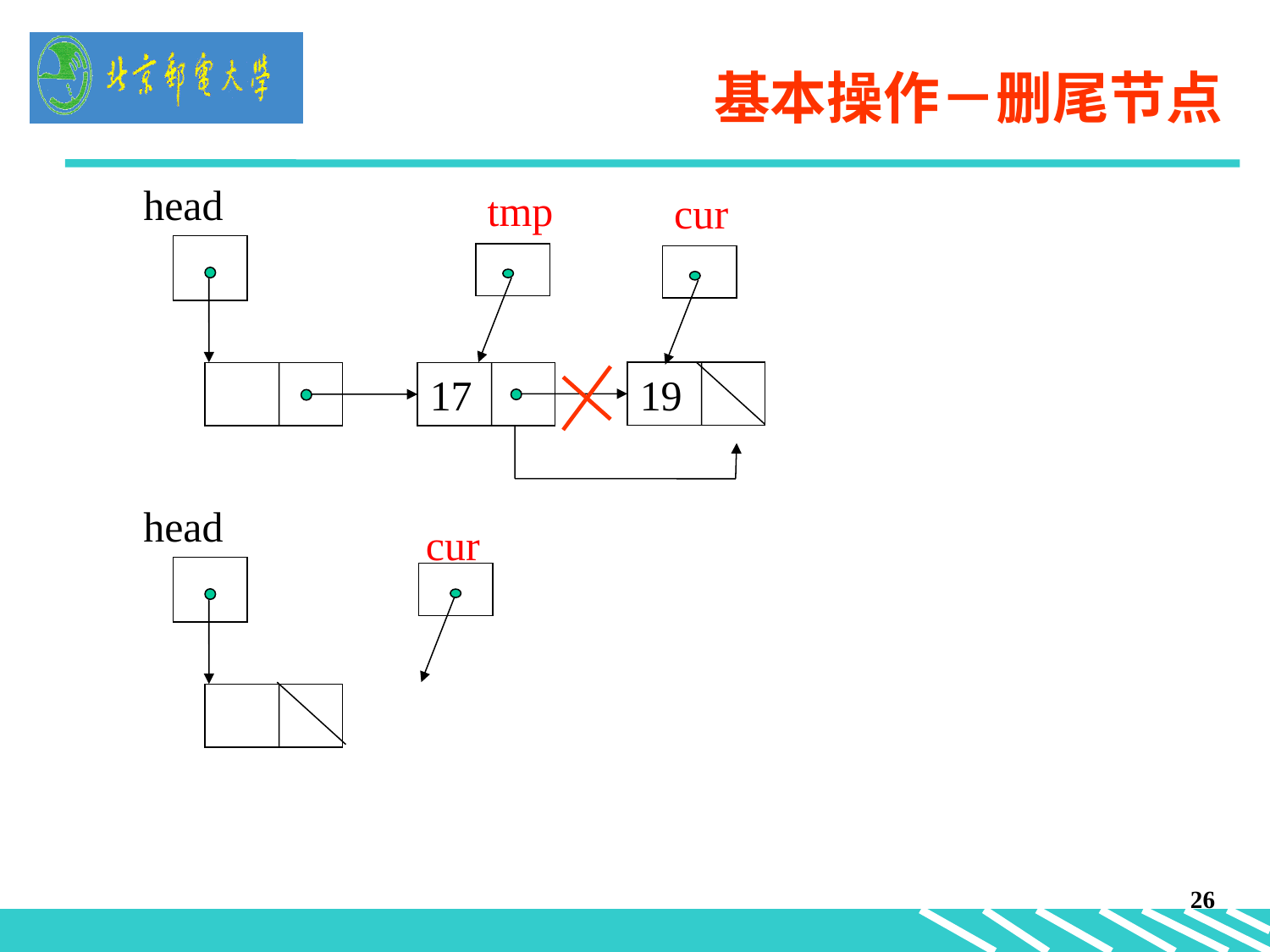

基本操作－删尾节点
head

tmp

cur

19

17

head

cur

26